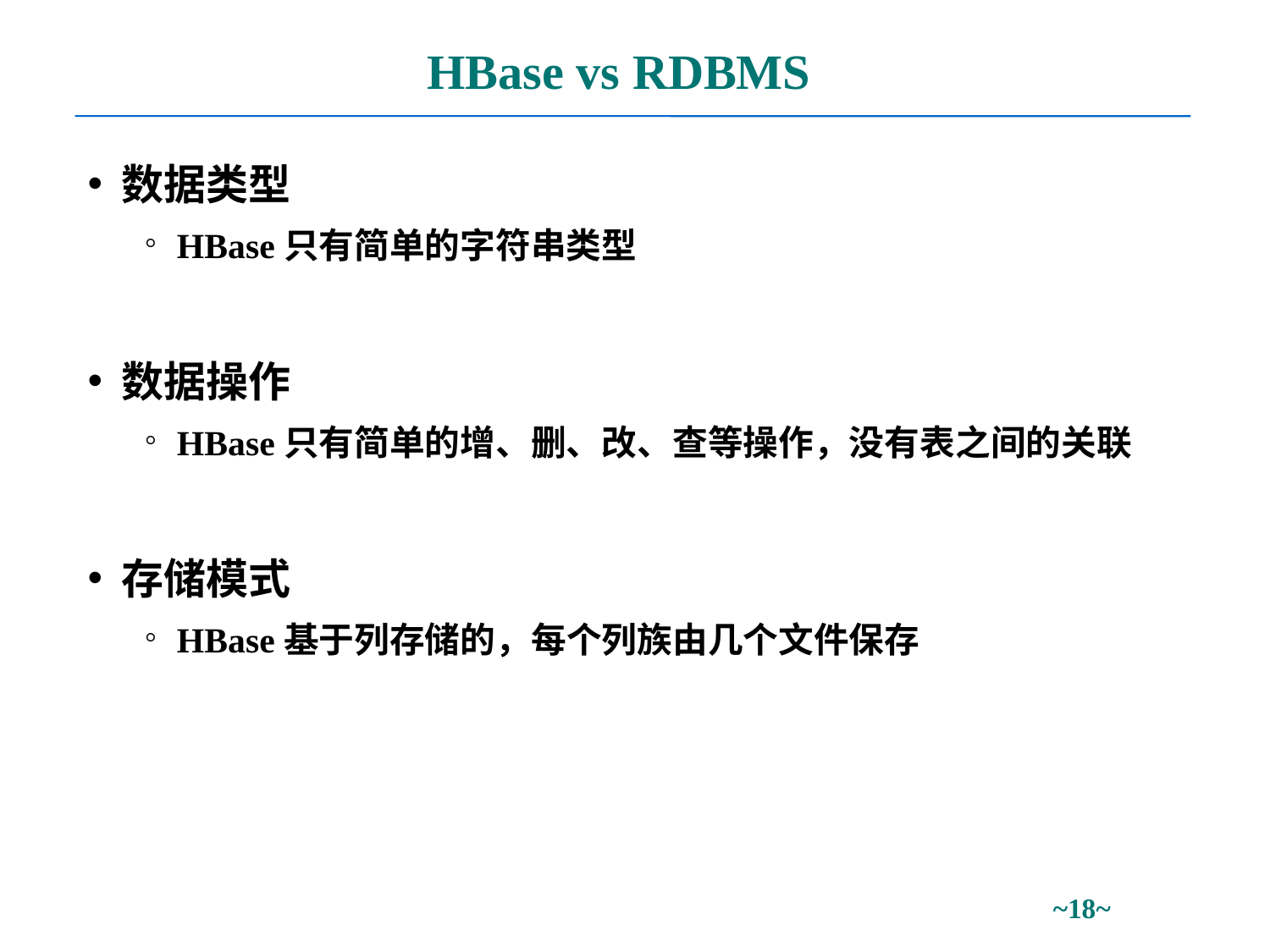

# HBase vs RDBMS
数据类型
HBase只有简单的字符串类型

数据操作
HBase只有简单的增、删、改、查等操作，没有表之间的关联

存储模式
HBase基于列存储的，每个列族由几个文件保存

~18~